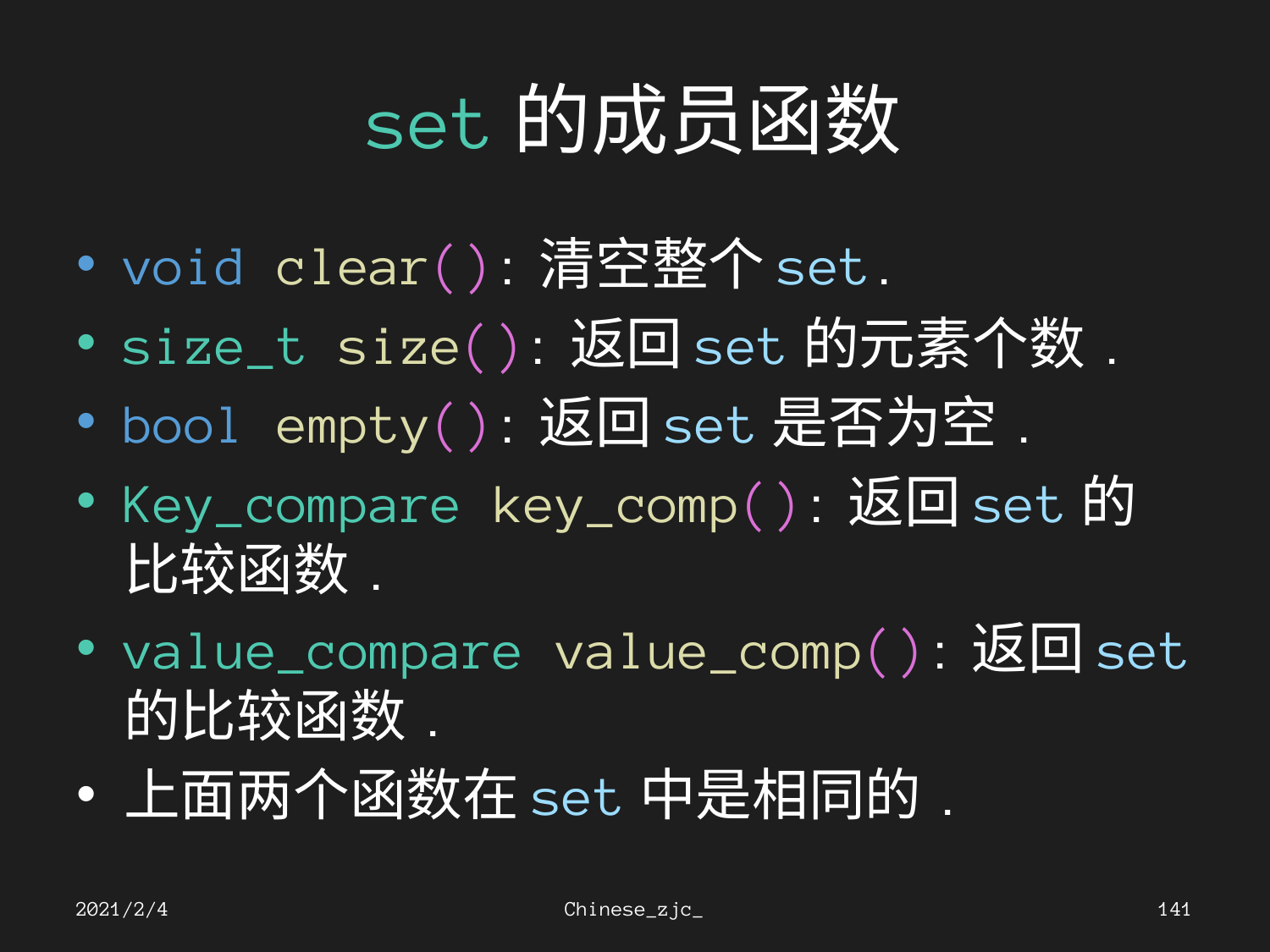

# set的成员函数
void clear():清空整个set.
size_t size():返回set的元素个数.
bool empty():返回set是否为空.
Key_compare key_comp():返回set的比较函数.
value_compare value_comp():返回set的比较函数.
上面两个函数在set中是相同的.
2021/2/4
Chinese_zjc_
141